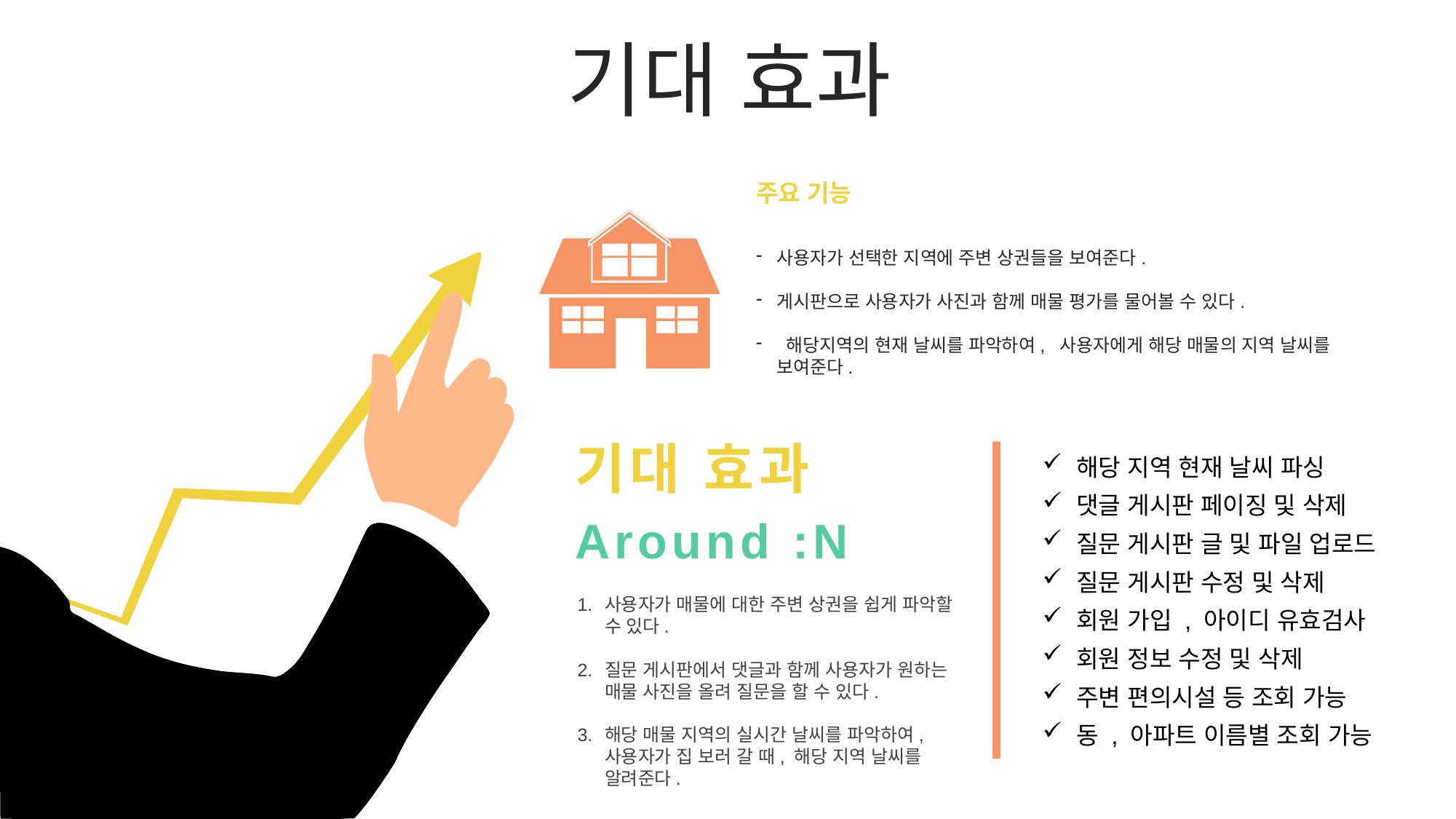

기대 효과
주요 기능

사용자가 선택한 지역에 주변 상권들을 보여준다.

게시판으로 사용자가 사진과 함께 매물 평가를 물어볼 수 있다.

 해당지역의 현재 날씨를 파악하여,  사용자에게 해당 매물의 지역 날씨를 보여준다.

기대 효과

해당 지역 현재 날씨 파싱
댓글 게시판 페이징 및 삭제
Around :N
질문 게시판 글 및 파일 업로드
질문 게시판 수정 및 삭제
사용자가 매물에 대한 주변 상권을 쉽게 파악할 수 있다.

질문 게시판에서 댓글과 함께 사용자가 원하는 매물 사진을 올려 질문을 할 수 있다.

해당 매물 지역의 실시간 날씨를 파악하여,  사용자가 집 보러 갈 때, 해당 지역 날씨를 알려준다.
회원 가입 , 아이디 유효검사
회원 정보 수정 및 삭제
주변 편의시설 등 조회 가능
동 , 아파트 이름별 조회 가능